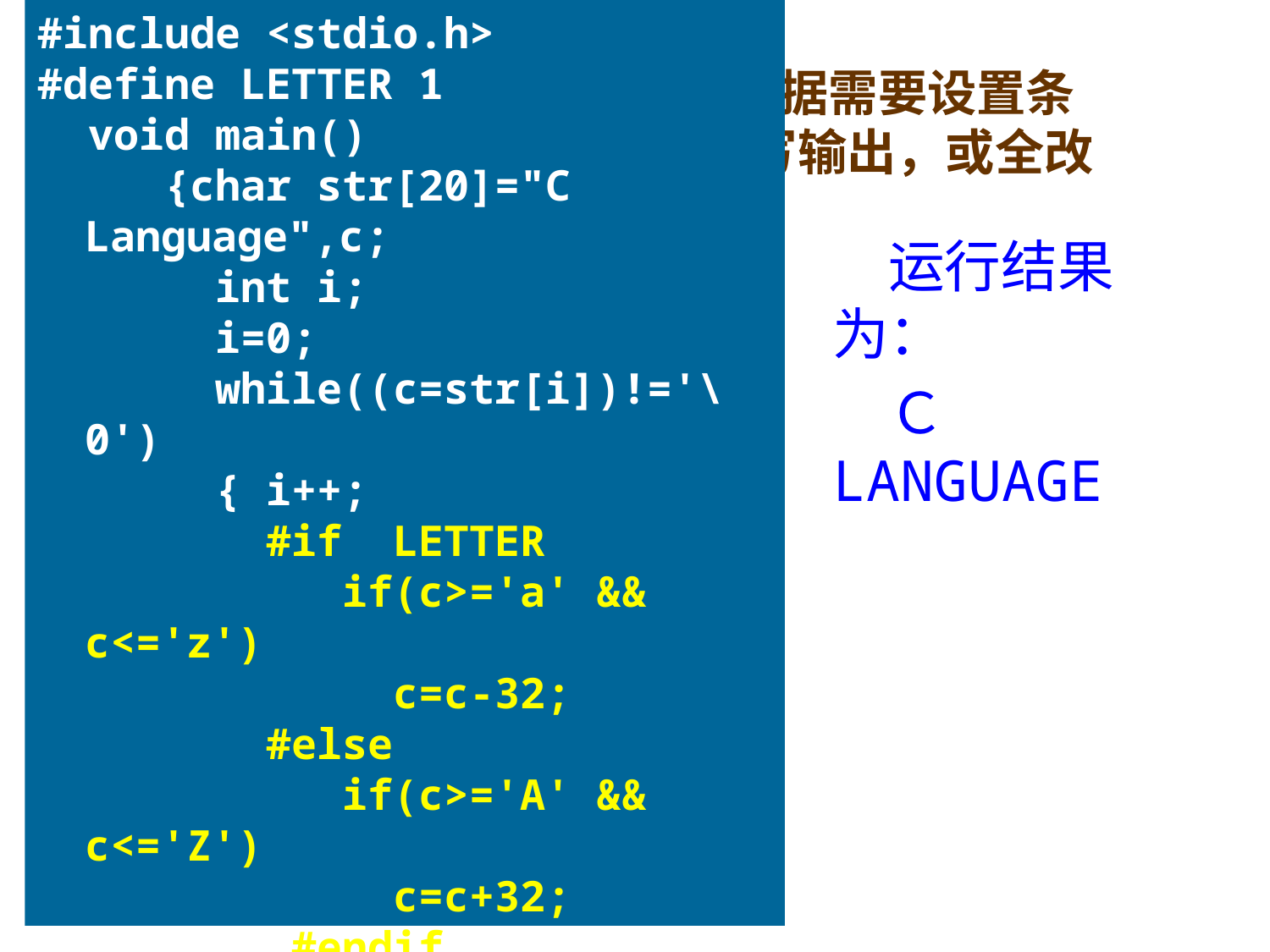

#include <stdio.h>
#define LETTER 1
  void main()
     {char str[20]="C Language",c;
       int i;
       i=0;
       while((c=str[i])!='\0')
       { i++;
         #if  LETTER
            if(c>='a' && c<='z')
              c=c-32;
         #else
            if(c>='A' && c<='Z')
              c=c+32;
          #endif
          printf("%c",c);
        }
}
例9．7  输入一行字母字符，根据需要设置条件编译，使之能将字母全改为大写输出，或全改为小写字母输出。
运行结果为：
Ｃ LANGUAGE